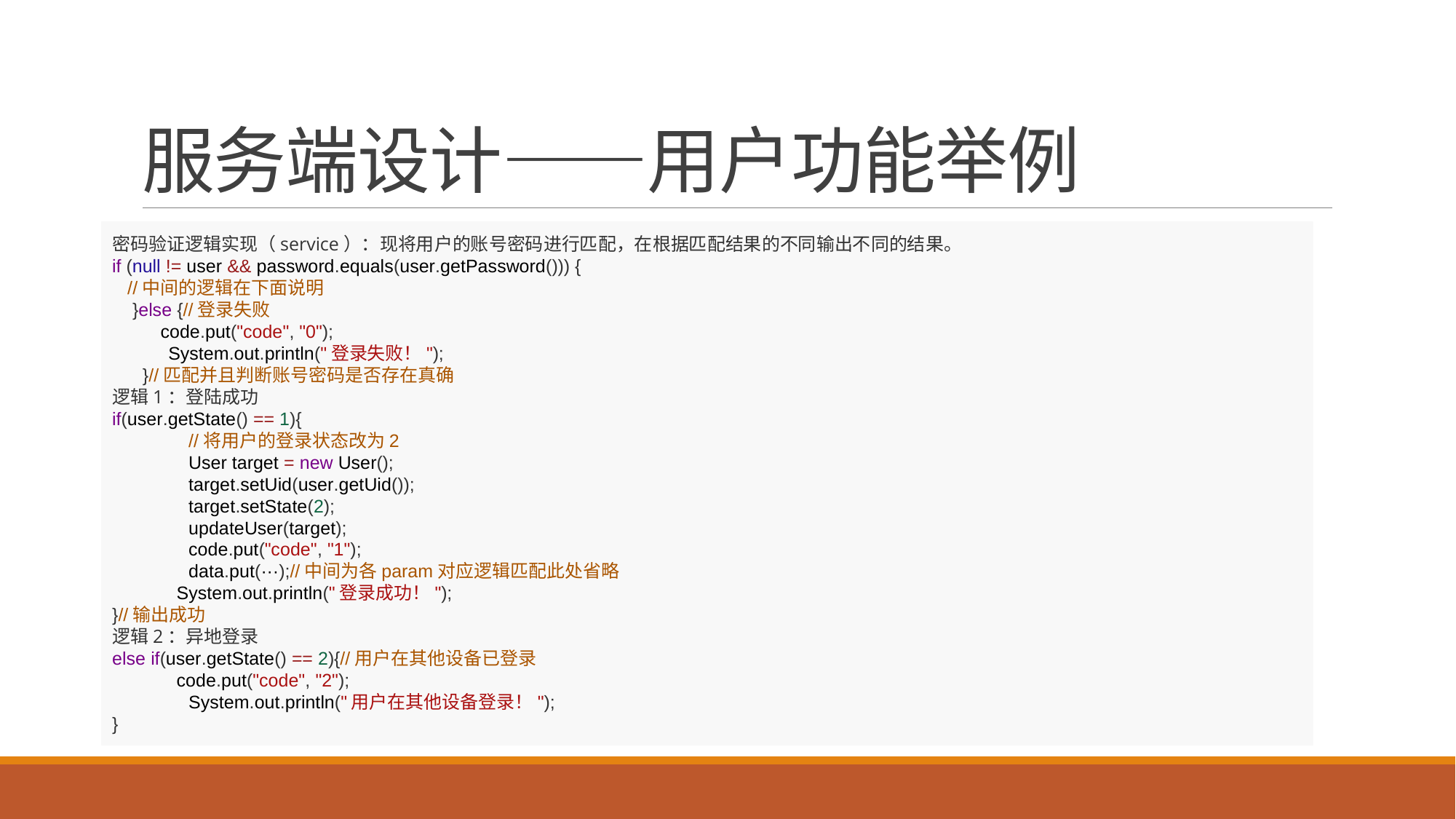

# 服务端设计——用户功能举例
密码验证逻辑实现（service）：现将用户的账号密码进行匹配，在根据匹配结果的不同输出不同的结果。
if (null != user && password.equals(user.getPassword())) {
   //中间的逻辑在下面说明
    }else {//登录失败
           code.put("code", "0");
           System.out.println("登录失败！");
      }//匹配并且判断账号密码是否存在真确
逻辑1：登陆成功
if(user.getState() == 1){
               //将用户的登录状态改为2
               User target = new User();
               target.setUid(user.getUid());
               target.setState(2);
               updateUser(target);
               code.put("code", "1");
               data.put(···);//中间为各param对应逻辑匹配此处省略
               System.out.println("登录成功！");
}//输出成功
逻辑2：异地登录
else if(user.getState() == 2){//用户在其他设备已登录
               code.put("code", "2");
               System.out.println("用户在其他设备登录！");
}